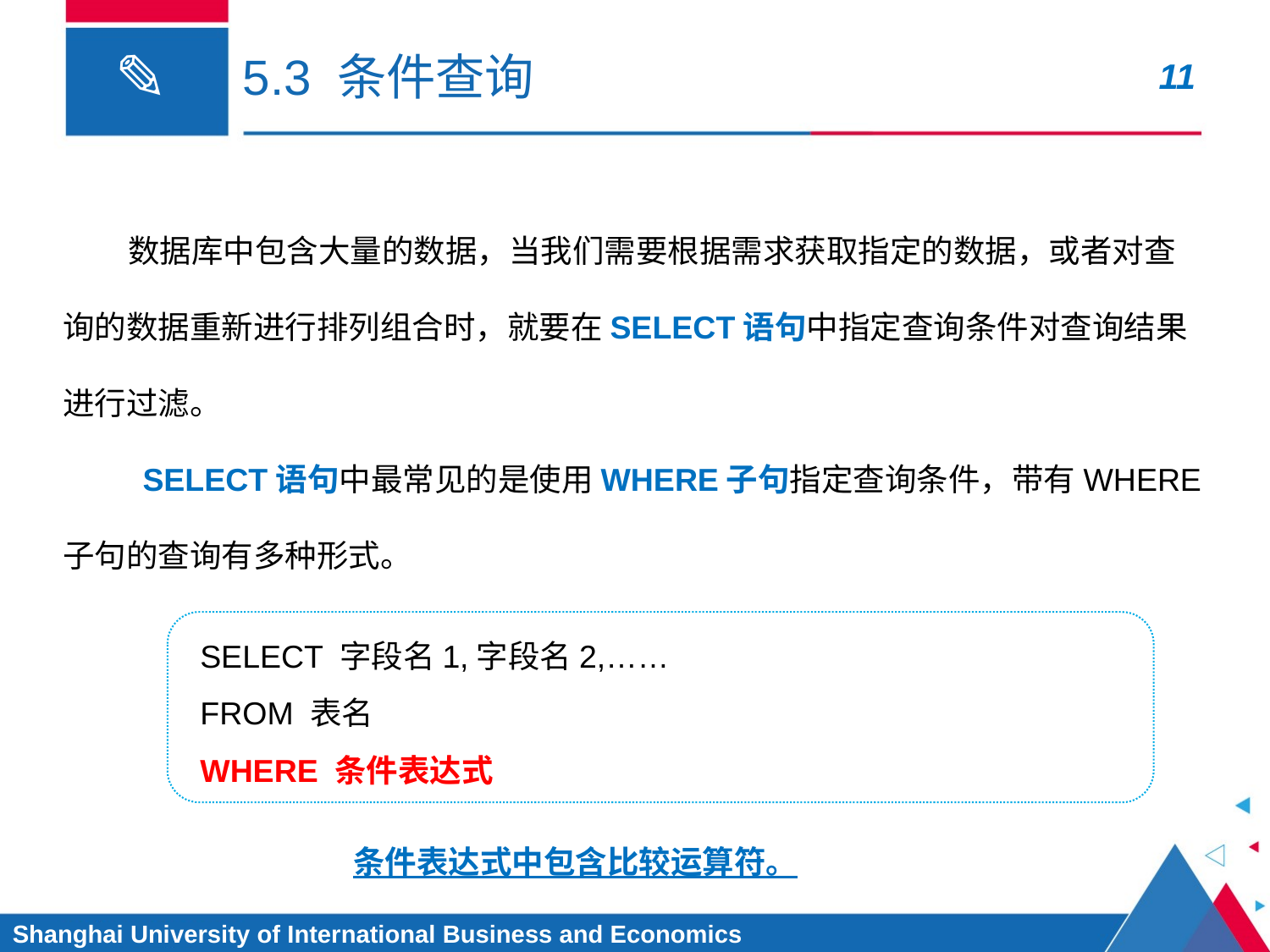

# 5.3 条件查询
        数据库中包含大量的数据，当我们需要根据需求获取指定的数据，或者对查询的数据重新进行排列组合时，就要在SELECT语句中指定查询条件对查询结果进行过滤。
         SELECT语句中最常见的是使用WHERE子句指定查询条件，带有WHERE子句的查询有多种形式。
SELECT 字段名1,字段名2,……
FROM 表名
WHERE 条件表达式

条件表达式中包含比较运算符。